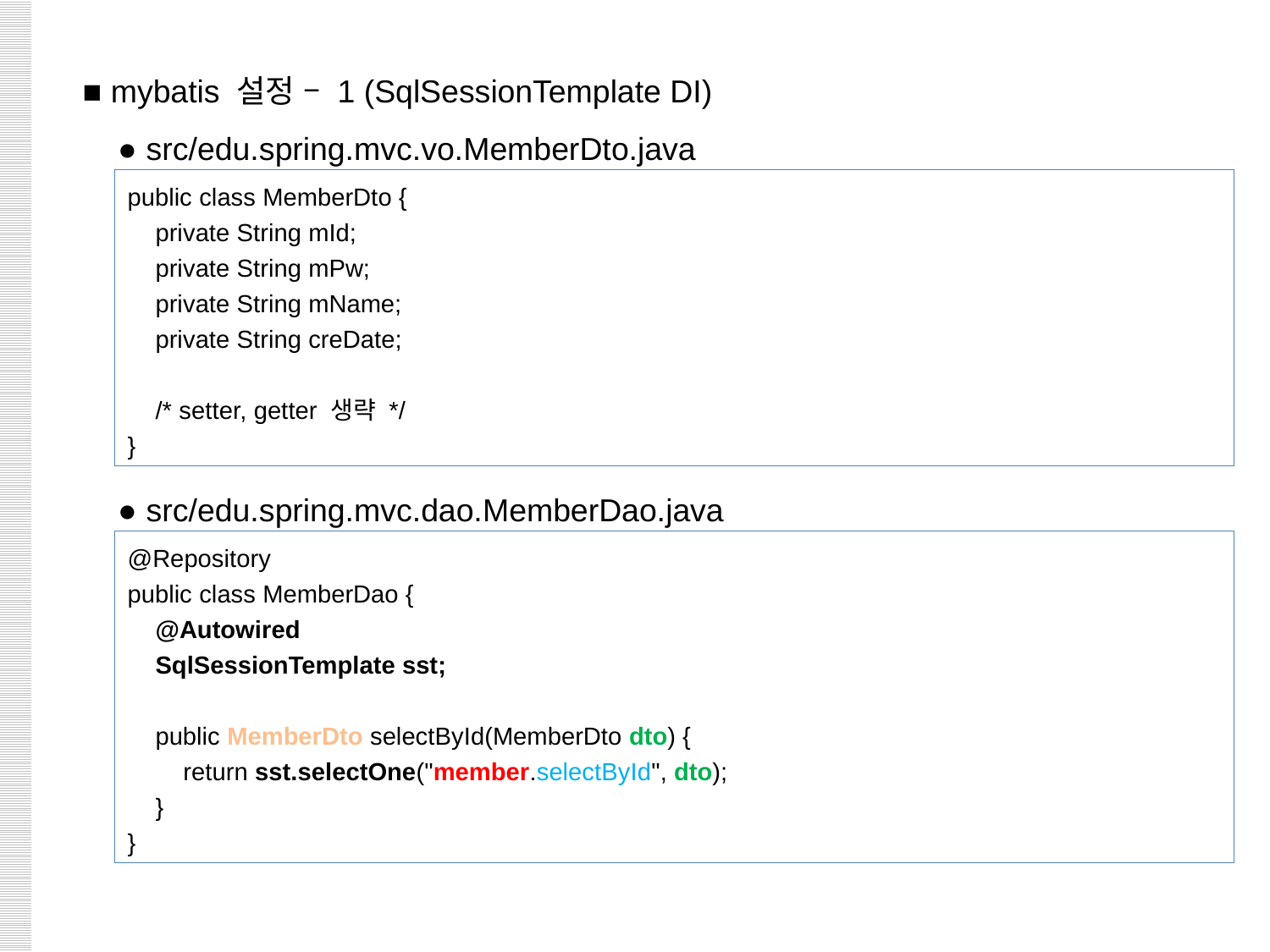

■ mybatis 설정 – 1 (SqlSessionTemplate DI)
    ● src/edu.spring.mvc.vo.MemberDto.java

    ● src/edu.spring.mvc.dao.MemberDao.java
public class MemberDto {
    private String mId;
    private String mPw;
    private String mName;
    private String creDate;

    /* setter, getter 생략 */
}
@Repository
public class MemberDao {
    @Autowired
    SqlSessionTemplate sst;

    public MemberDto selectById(MemberDto dto) {
        return sst.selectOne("member.selectById", dto);
    }
}